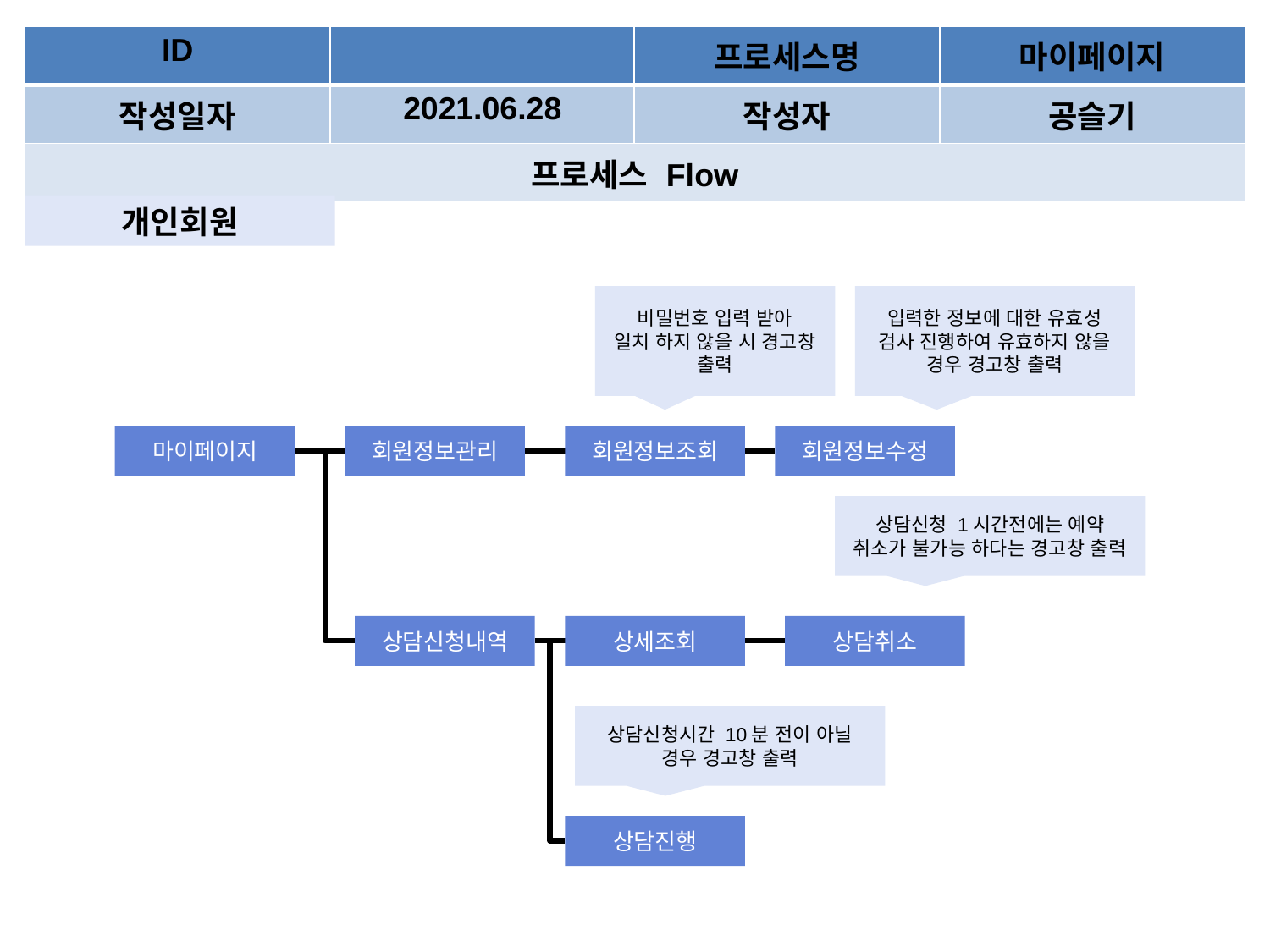

| ID |  |  | 프로세스명 | 마이페이지 |
| --- | --- | --- | --- | --- |
| 작성일자 |  | 2021.06.28 | 작성자 | 공슬기 |
| 프로세스 Flow |  |  |  |  |
개인회원
비밀번호 입력 받아
일치 하지 않을 시 경고창 출력
입력한 정보에 대한 유효성 검사 진행하여 유효하지 않을 경우 경고창 출력
마이페이지
회원정보관리
회원정보조회
회원정보수정
상담신청 1시간전에는 예약 취소가 불가능 하다는 경고창 출력
상담신청내역
상세조회
상담취소
상담신청시간 10분 전이 아닐 경우 경고창 출력
상담진행